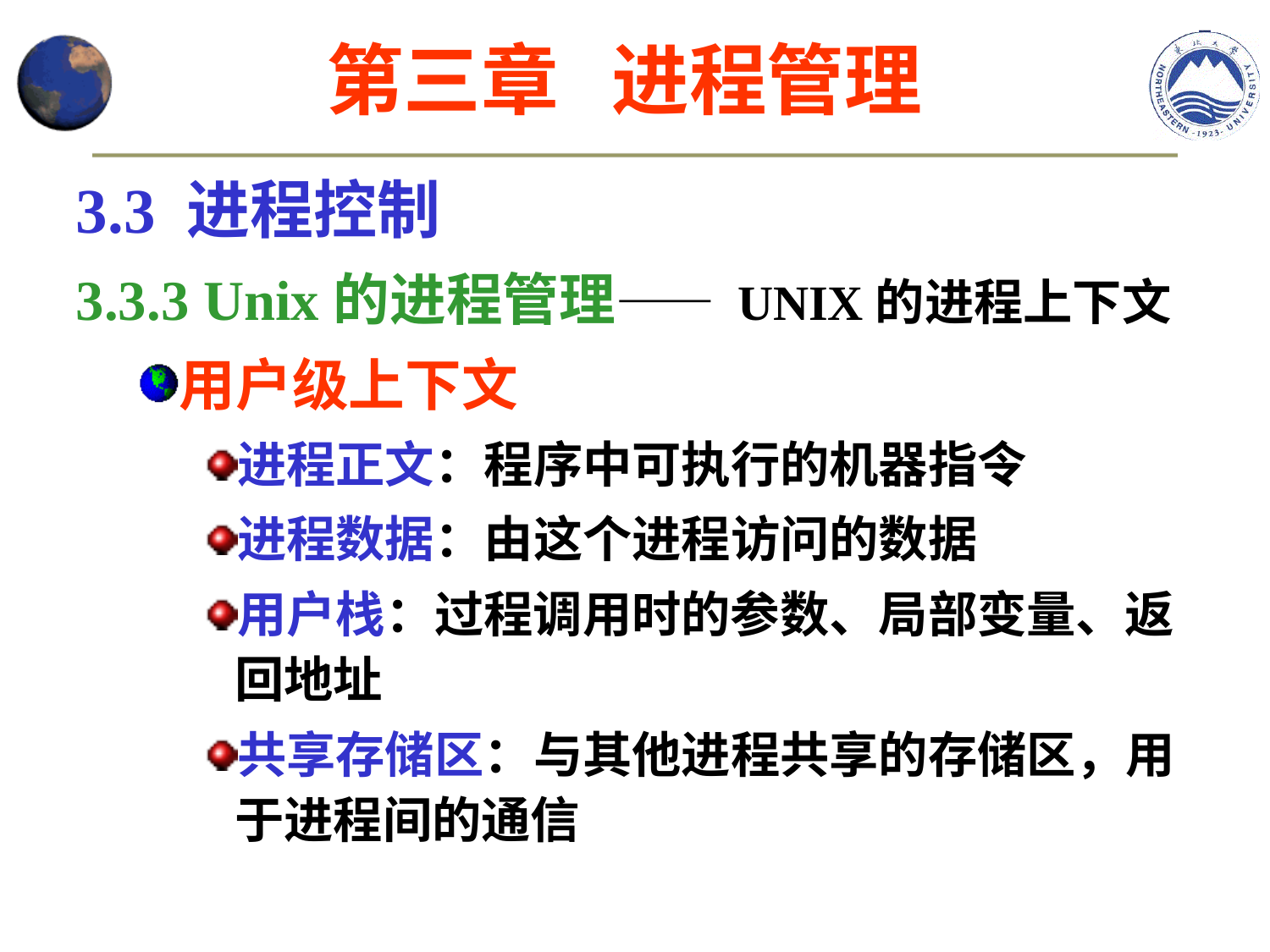

第三章   进程管理
3.3 进程控制
3.3.3 Unix的进程管理—— UNIX的进程上下文
用户级上下文
进程正文：程序中可执行的机器指令
进程数据：由这个进程访问的数据
用户栈：过程调用时的参数、局部变量、返回地址
共享存储区：与其他进程共享的存储区，用于进程间的通信